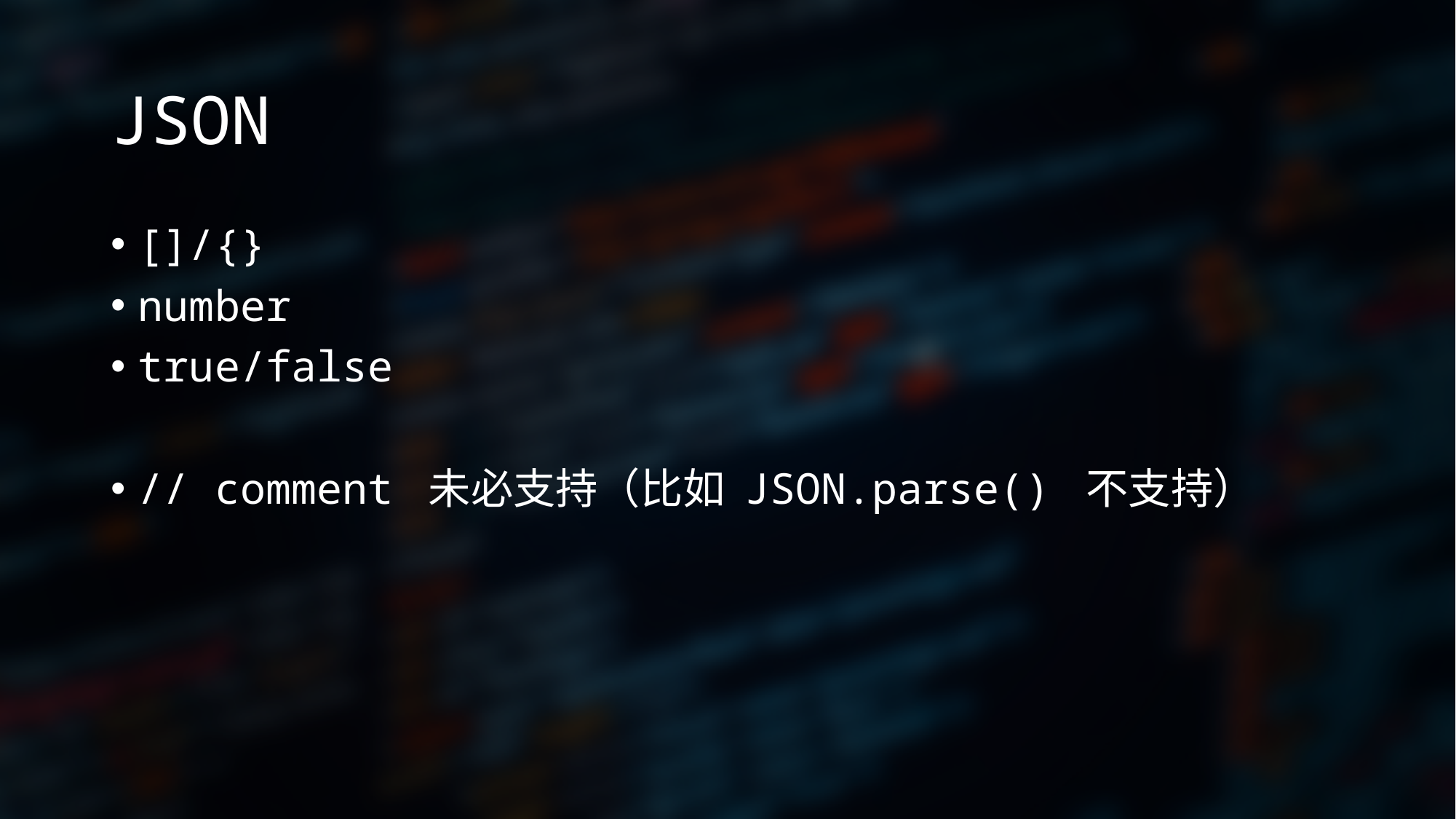

# JSON
[]/{}
number
true/false

// comment 未必支持（比如 JSON.parse() 不支持）